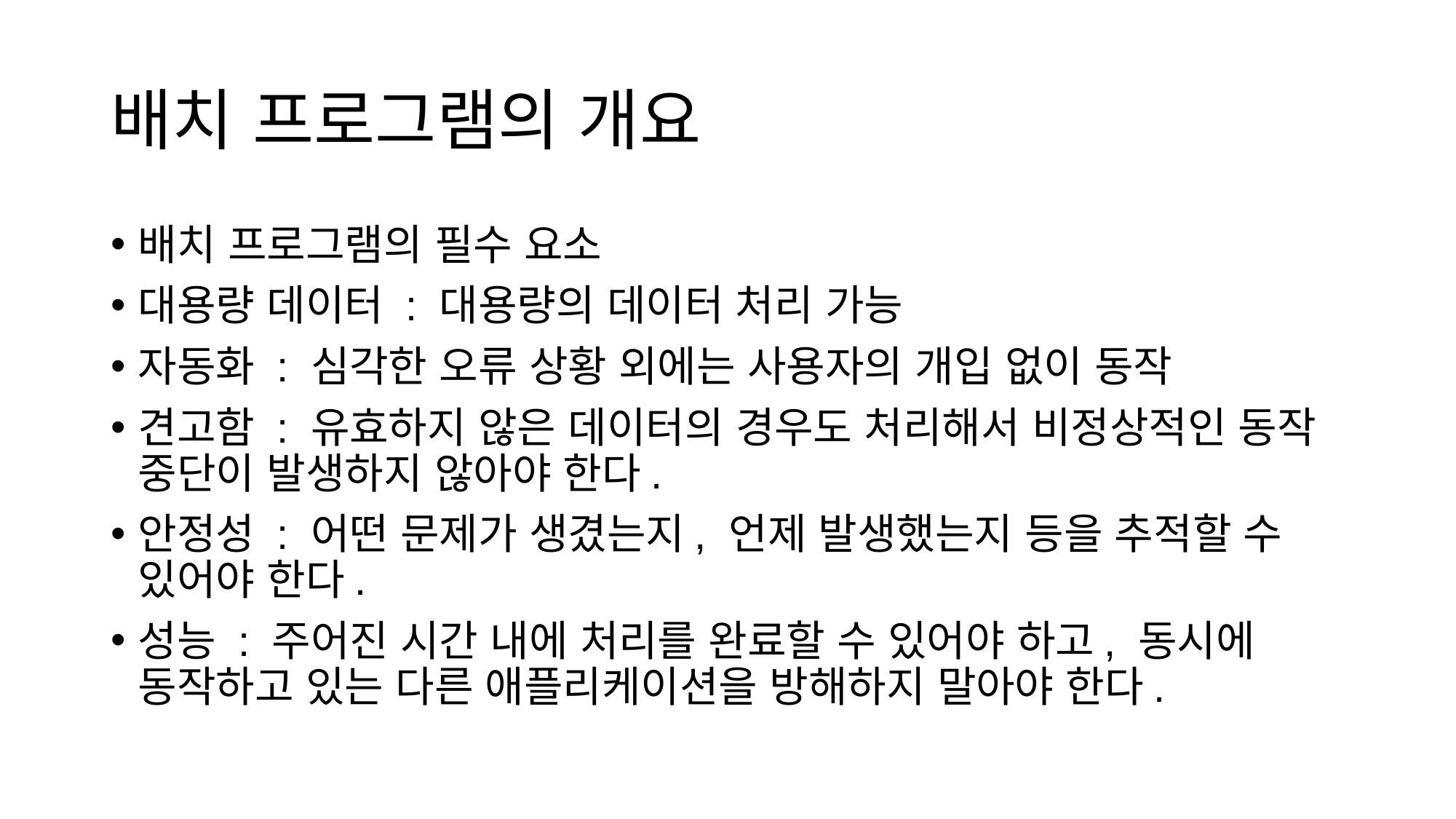

# 배치 프로그램의 개요
배치 프로그램의 필수 요소
대용량 데이터 : 대용량의 데이터 처리 가능
자동화 : 심각한 오류 상황 외에는 사용자의 개입 없이 동작
견고함 : 유효하지 않은 데이터의 경우도 처리해서 비정상적인 동작 중단이 발생하지 않아야 한다.
안정성 : 어떤 문제가 생겼는지, 언제 발생했는지 등을 추적할 수 있어야 한다.
성능 : 주어진 시간 내에 처리를 완료할 수 있어야 하고, 동시에 동작하고 있는 다른 애플리케이션을 방해하지 말아야 한다.